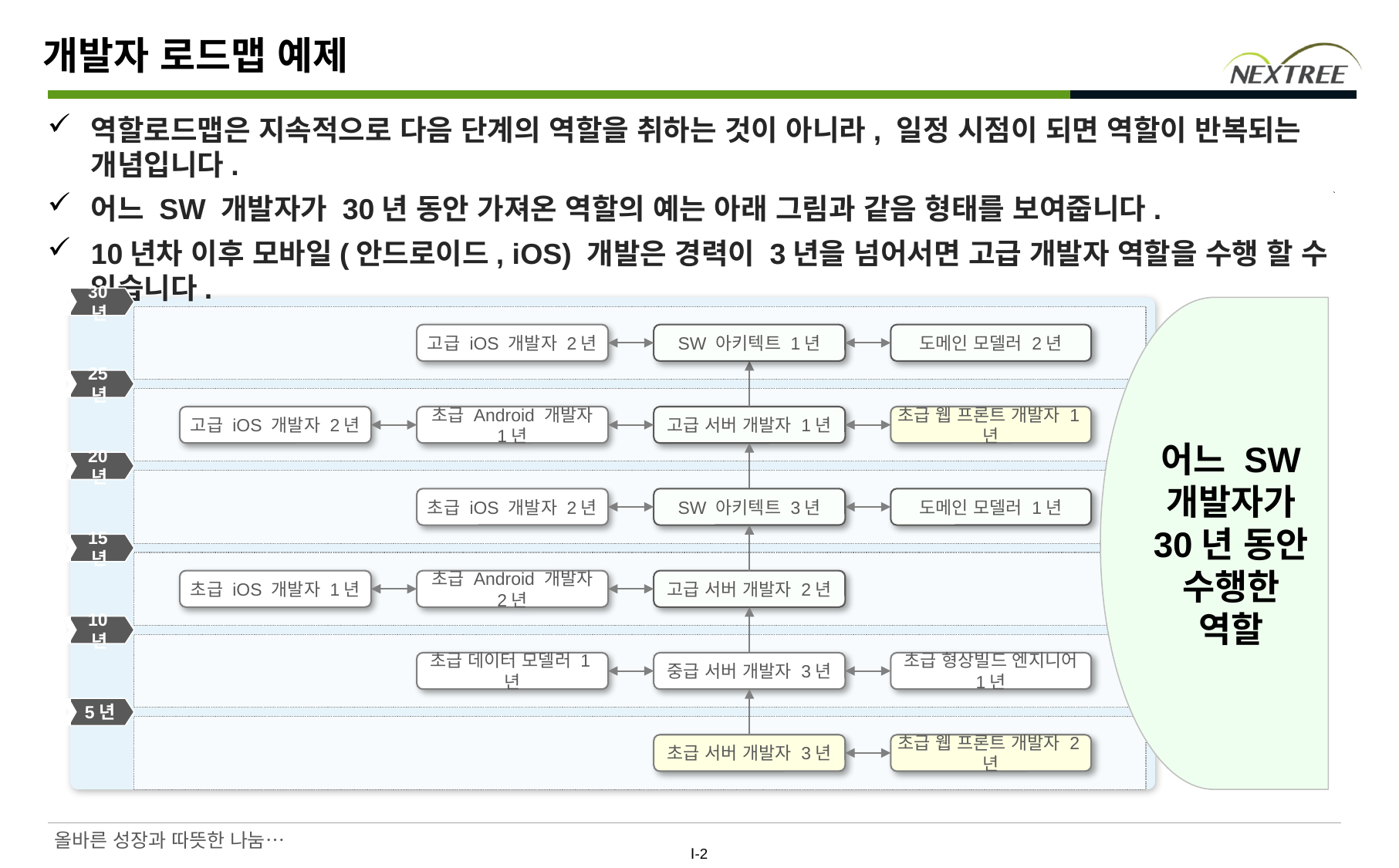

# 개발자 로드맵 예제
역할로드맵은 지속적으로 다음 단계의 역할을 취하는 것이 아니라, 일정 시점이 되면 역할이 반복되는 개념입니다.
어느 SW 개발자가 30년 동안 가져온 역할의 예는 아래 그림과 같음 형태를 보여줍니다.
10년차 이후 모바일(안드로이드, iOS) 개발은 경력이 3년을 넘어서면 고급 개발자 역할을 수행 할 수 있습니다.

30년

어느 SW 개발자가 30년 동안 수행한 역할

고급 iOS 개발자 2년
SW 아키텍트 1년
도메인 모델러 2년

25년

고급 iOS 개발자 2년
초급 Android 개발자 1년
고급 서버 개발자 1년
초급 웹 프론트 개발자 1년

20년

초급 iOS 개발자 2년
SW 아키텍트 3년
도메인 모델러 1년

15년

초급 iOS 개발자 1년
초급 Android 개발자 2년
고급 서버 개발자 2년

10년

초급 데이터 모델러 1년
중급 서버 개발자 3년
초급 형상빌드 엔지니어 1년

5년

초급 서버 개발자 3년
초급 웹 프론트 개발자 2년